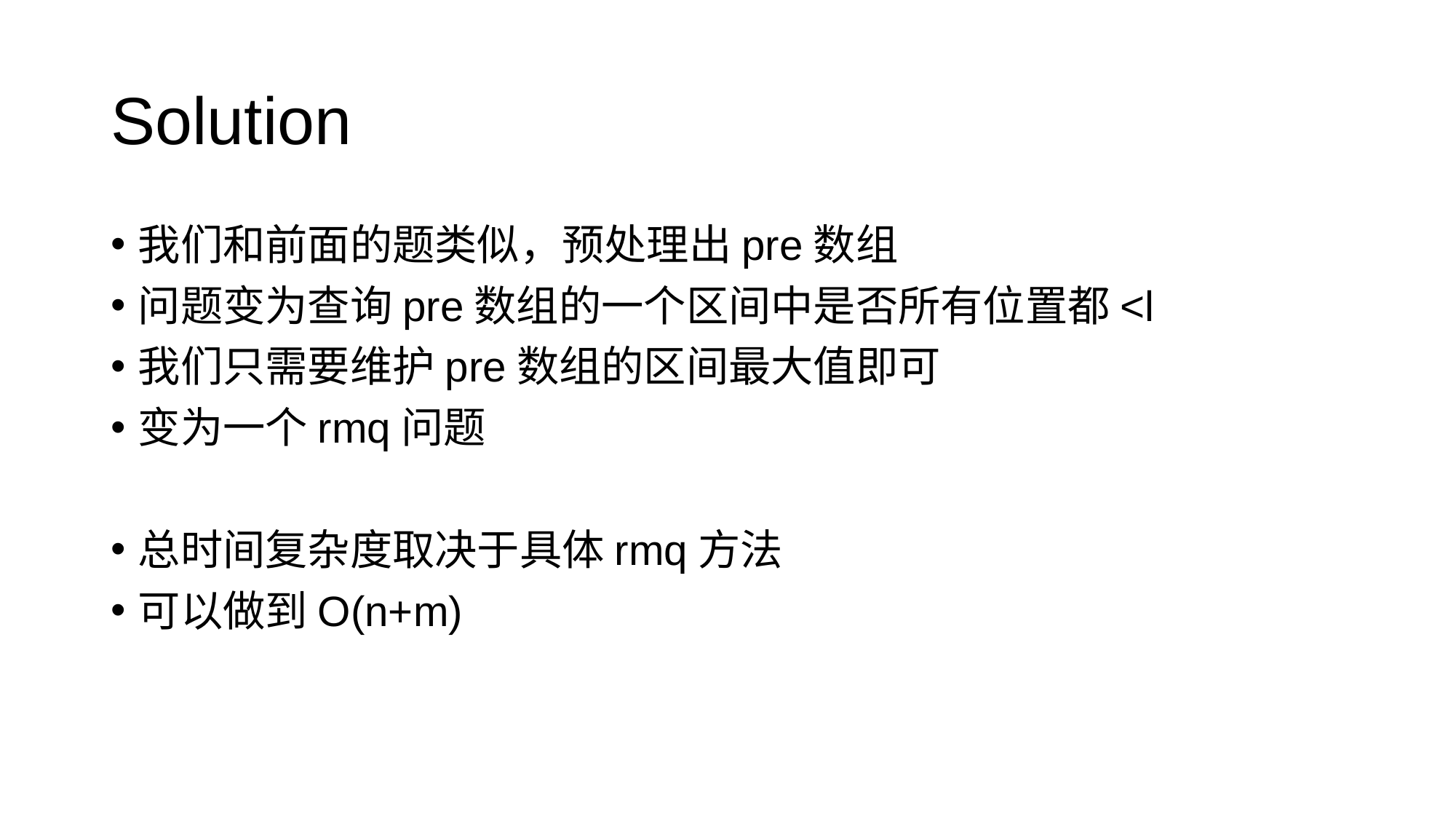

# Solution
我们和前面的题类似，预处理出pre数组
问题变为查询pre数组的一个区间中是否所有位置都<l
我们只需要维护pre数组的区间最大值即可
变为一个rmq问题

总时间复杂度取决于具体rmq方法
可以做到O(n+m)